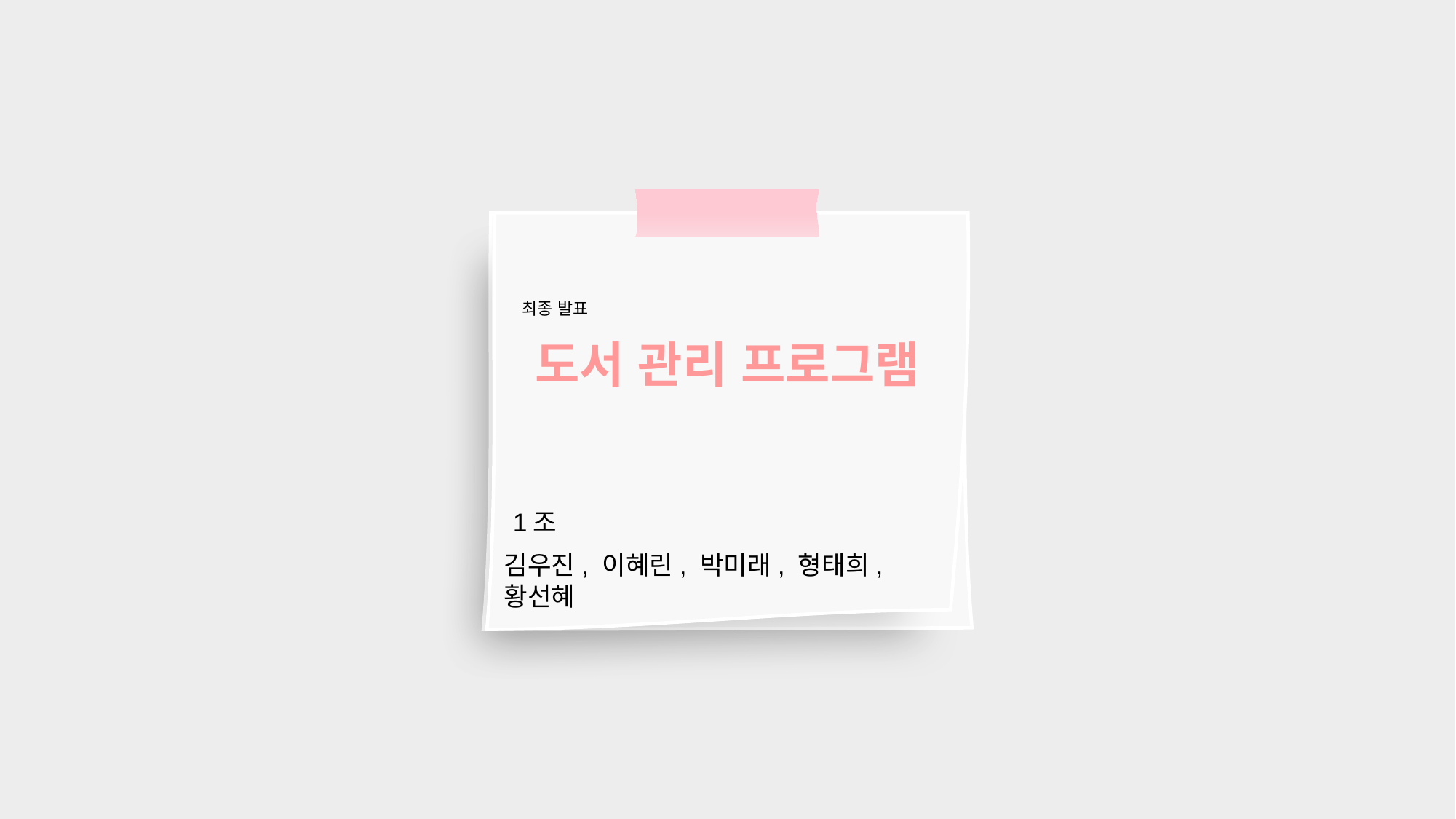

POWER POINT
PRESENTATION
Enjoy your stylish business and campus life with BIZCAM
최종 발표
도서 관리 프로그램
1조
김우진, 이혜린, 박미래, 형태희, 황선혜